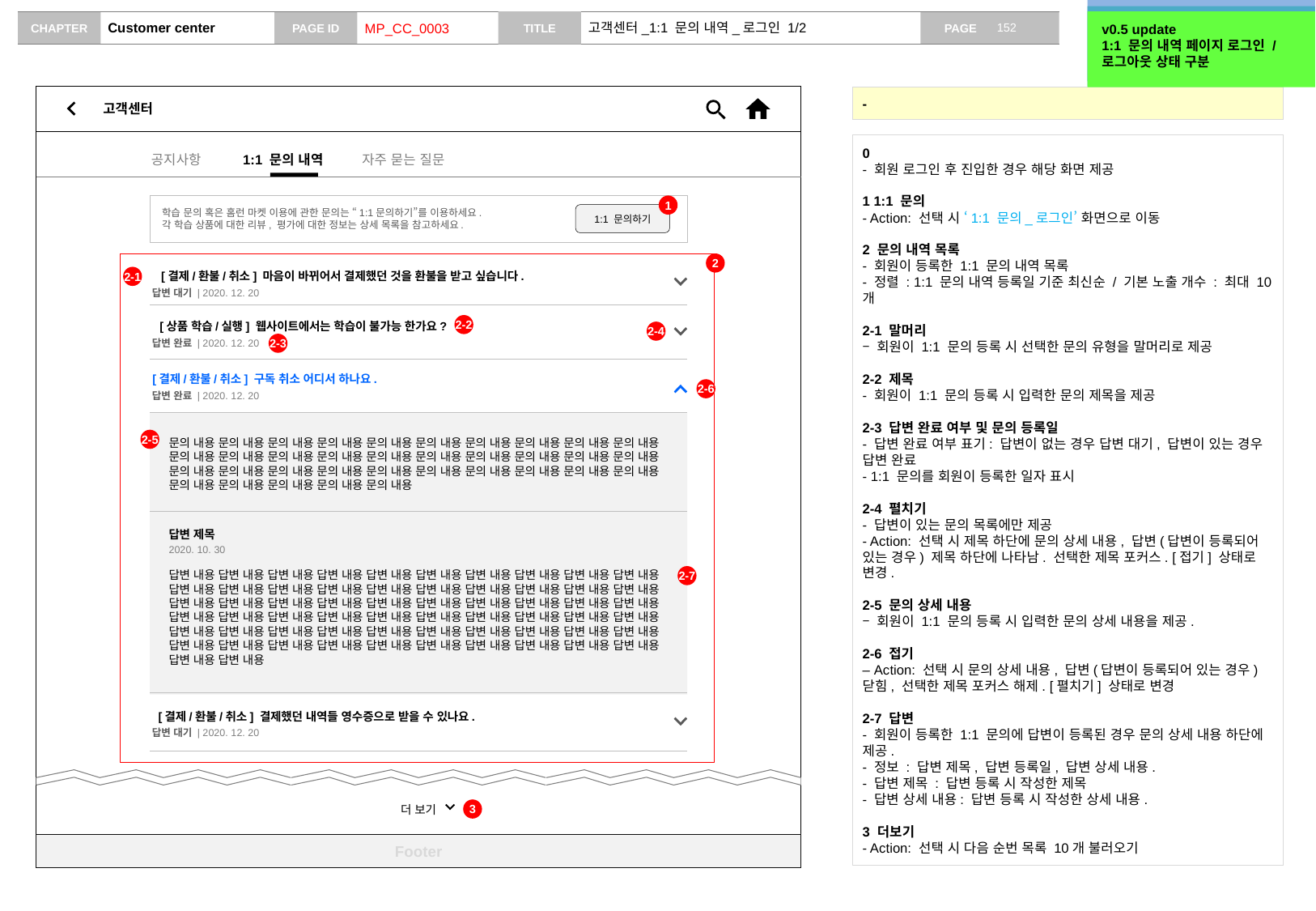

v0.2 update
화면 구성 수정
v0.3 update
더 보기 선택 시 불러오기로 변경
v0.5 update
1:1 문의 내역 페이지 로그인 / 로그아웃 상태 구분
# Customer center
MP_CC_0003
고객센터_1:1 문의 내역_로그인 1/2

고객센터

-

0
- 회원 로그인 후 진입한 경우 해당 화면 제공

1 1:1 문의
- Action: 선택 시 ‘1:1 문의_로그인’ 화면으로 이동

2 문의 내역 목록
- 회원이 등록한 1:1 문의 내역 목록
- 정렬 : 1:1 문의 내역 등록일 기준 최신순 / 기본 노출 개수 : 최대 10개

2-1 말머리
– 회원이 1:1 문의 등록 시 선택한 문의 유형을 말머리로 제공

2-2 제목
- 회원이 1:1 문의 등록 시 입력한 문의 제목을 제공

2-3 답변 완료 여부 및 문의 등록일
- 답변 완료 여부 표기: 답변이 없는 경우 답변 대기, 답변이 있는 경우 답변 완료
- 1:1 문의를 회원이 등록한 일자 표시

2-4 펼치기
- 답변이 있는 문의 목록에만 제공
- Action: 선택 시 제목 하단에 문의 상세 내용, 답변(답변이 등록되어 있는 경우) 제목 하단에 나타남. 선택한 제목 포커스. [접기] 상태로 변경.

2-5 문의 상세 내용
– 회원이 1:1 문의 등록 시 입력한 문의 상세 내용을 제공.

2-6 접기
– Action: 선택 시 문의 상세 내용, 답변(답변이 등록되어 있는 경우) 닫힘, 선택한 제목 포커스 해제. [펼치기] 상태로 변경

2-7 답변
- 회원이 등록한 1:1 문의에 답변이 등록된 경우 문의 상세 내용 하단에 제공.
- 정보 : 답변 제목, 답변 등록일, 답변 상세 내용.
- 답변 제목 : 답변 등록 시 작성한 제목
- 답변 상세 내용: 답변 등록 시 작성한 상세 내용.

3 더보기
- Action: 선택 시 다음 순번 목록 10개 불러오기
공지사항          1:1 문의 내역          자주 묻는 질문

학습 문의 혹은 홈런 마켓 이용에 관한 문의는 “1:1문의하기”를 이용하세요.
각 학습 상품에 대한 리뷰, 평가에 대한 정보는 상세 목록을 참고하세요.
1
1:1 문의하기

2
2-1
[결제/환불/취소] 마음이 바뀌어서 결제했던 것을 환불을 받고 싶습니다.

답변 대기 | 2020. 12. 20
2-2
[상품 학습/실행] 웹사이트에서는 학습이 불가능 한가요?
2-4

2-3
답변 완료 | 2020. 12. 20
[결제/환불/취소] 구독 취소 어디서 하나요.
2-6

답변 완료 | 2020. 12. 20

2-5
문의 내용 문의 내용 문의 내용 문의 내용 문의 내용 문의 내용 문의 내용 문의 내용 문의 내용 문의 내용 문의 내용 문의 내용 문의 내용 문의 내용 문의 내용 문의 내용 문의 내용 문의 내용 문의 내용 문의 내용 문의 내용 문의 내용 문의 내용 문의 내용 문의 내용 문의 내용 문의 내용 문의 내용 문의 내용 문의 내용 문의 내용 문의 내용 문의 내용 문의 내용 문의 내용
답변 제목
2020. 10. 30
2-7
답변 내용 답변 내용 답변 내용 답변 내용 답변 내용 답변 내용 답변 내용 답변 내용 답변 내용 답변 내용 답변 내용 답변 내용 답변 내용 답변 내용 답변 내용 답변 내용 답변 내용 답변 내용 답변 내용 답변 내용 답변 내용 답변 내용 답변 내용 답변 내용 답변 내용 답변 내용 답변 내용 답변 내용 답변 내용 답변 내용 답변 내용 답변 내용 답변 내용 답변 내용 답변 내용 답변 내용 답변 내용 답변 내용 답변 내용 답변 내용 답변 내용 답변 내용 답변 내용 답변 내용 답변 내용 답변 내용 답변 내용 답변 내용 답변 내용 답변 내용 답변 내용 답변 내용 답변 내용 답변 내용 답변 내용 답변 내용 답변 내용 답변 내용 답변 내용 답변 내용 답변 내용 답변 내용
[결제/환불/취소] 결제했던 내역들 영수증으로 받을 수 있나요.
답변 대기 | 2020. 12. 20

더 보기

3
Footer